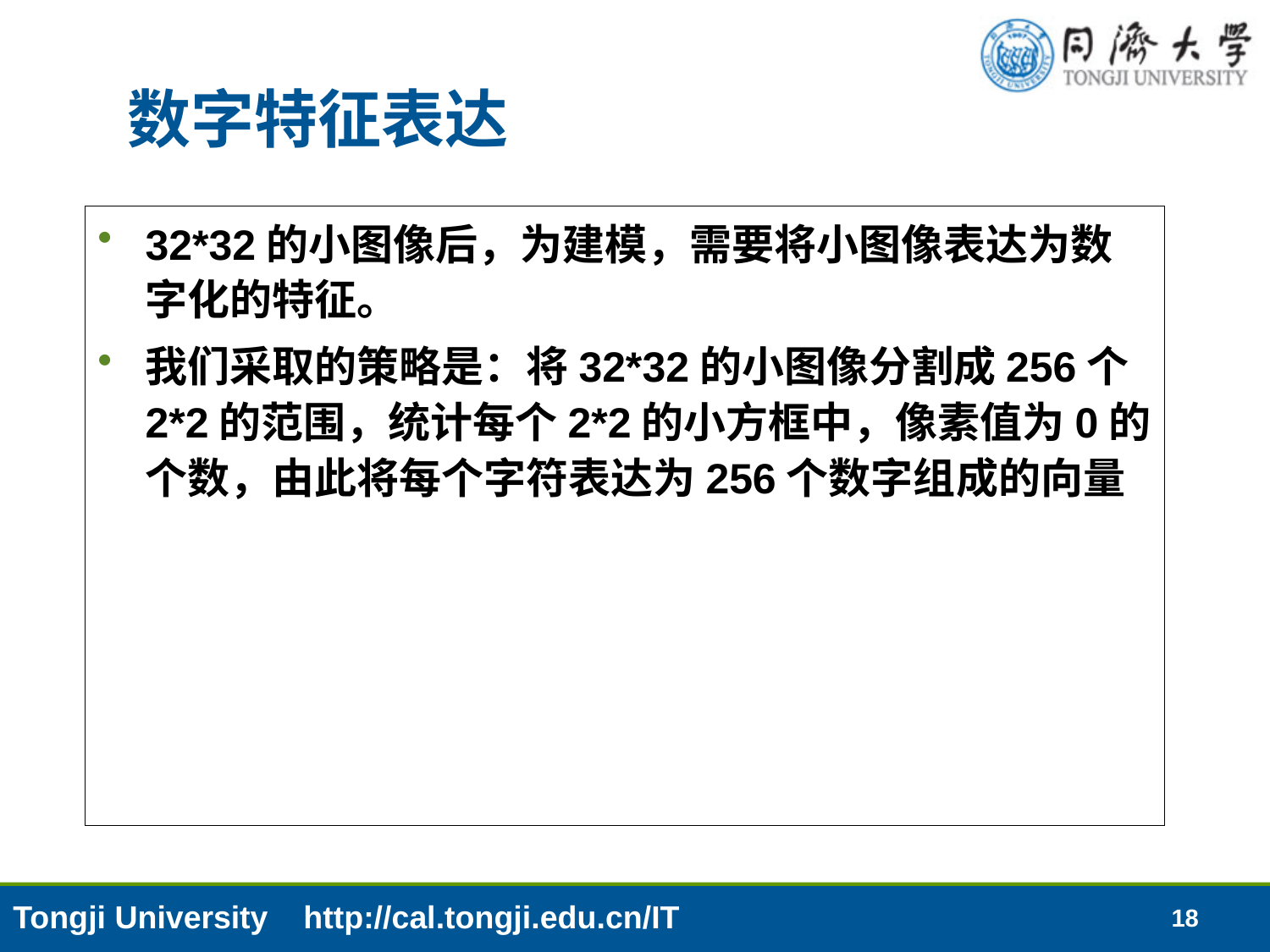

# 数字特征表达
32*32的小图像后，为建模，需要将小图像表达为数字化的特征。
我们采取的策略是：将32*32的小图像分割成256个2*2的范围，统计每个2*2的小方框中，像素值为0的个数，由此将每个字符表达为256个数字组成的向量